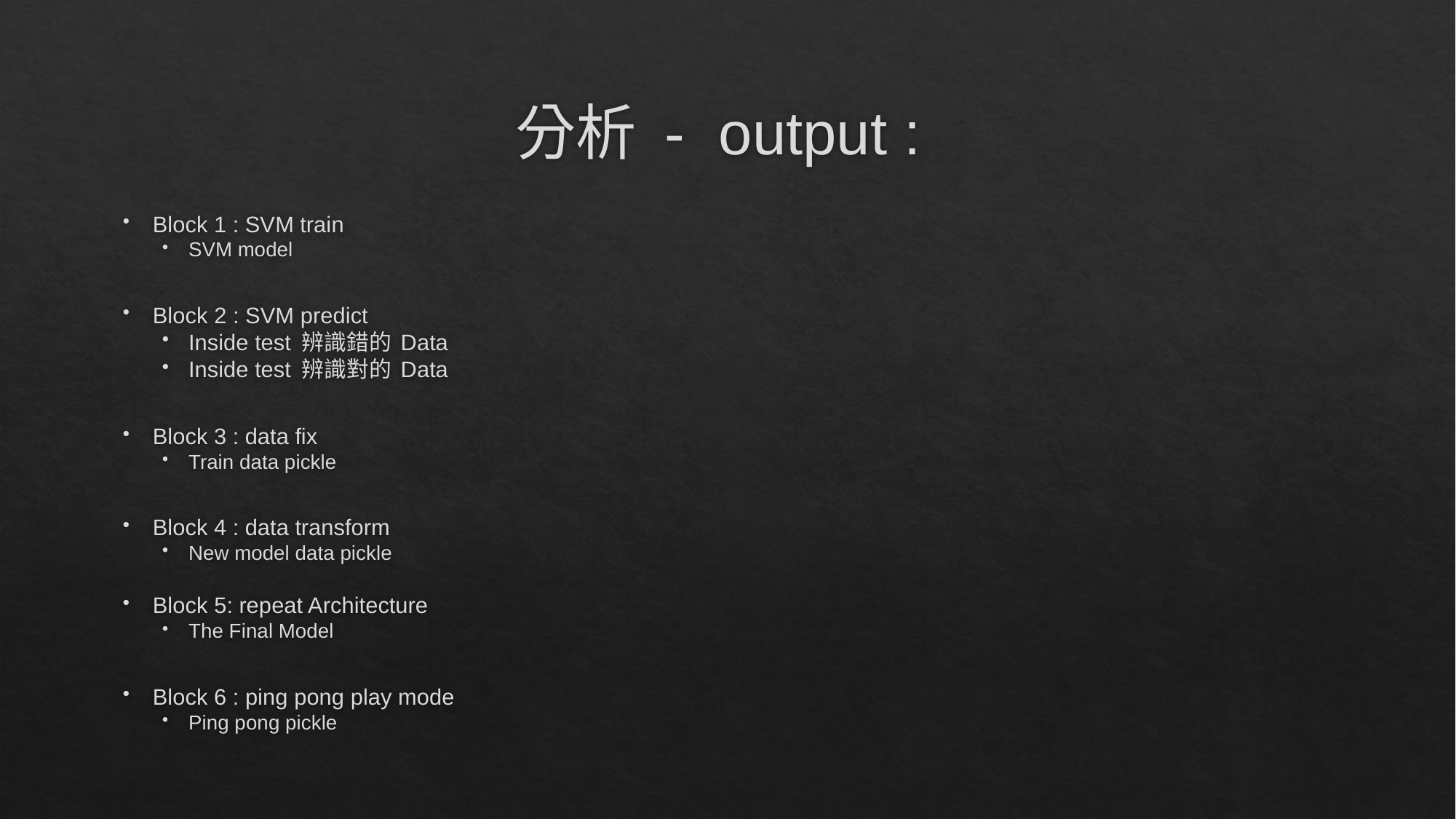

# 分析 -  output :
Block 1 : SVM train
SVM model

Block 2 : SVM predict
Inside test 辨識錯的 Data
Inside test 辨識對的 Data

Block 3 : data fix
Train data pickle

Block 4 : data transform
New model data pickle

Block 5: repeat Architecture
The Final Model

Block 6 : ping pong play mode
Ping pong pickle